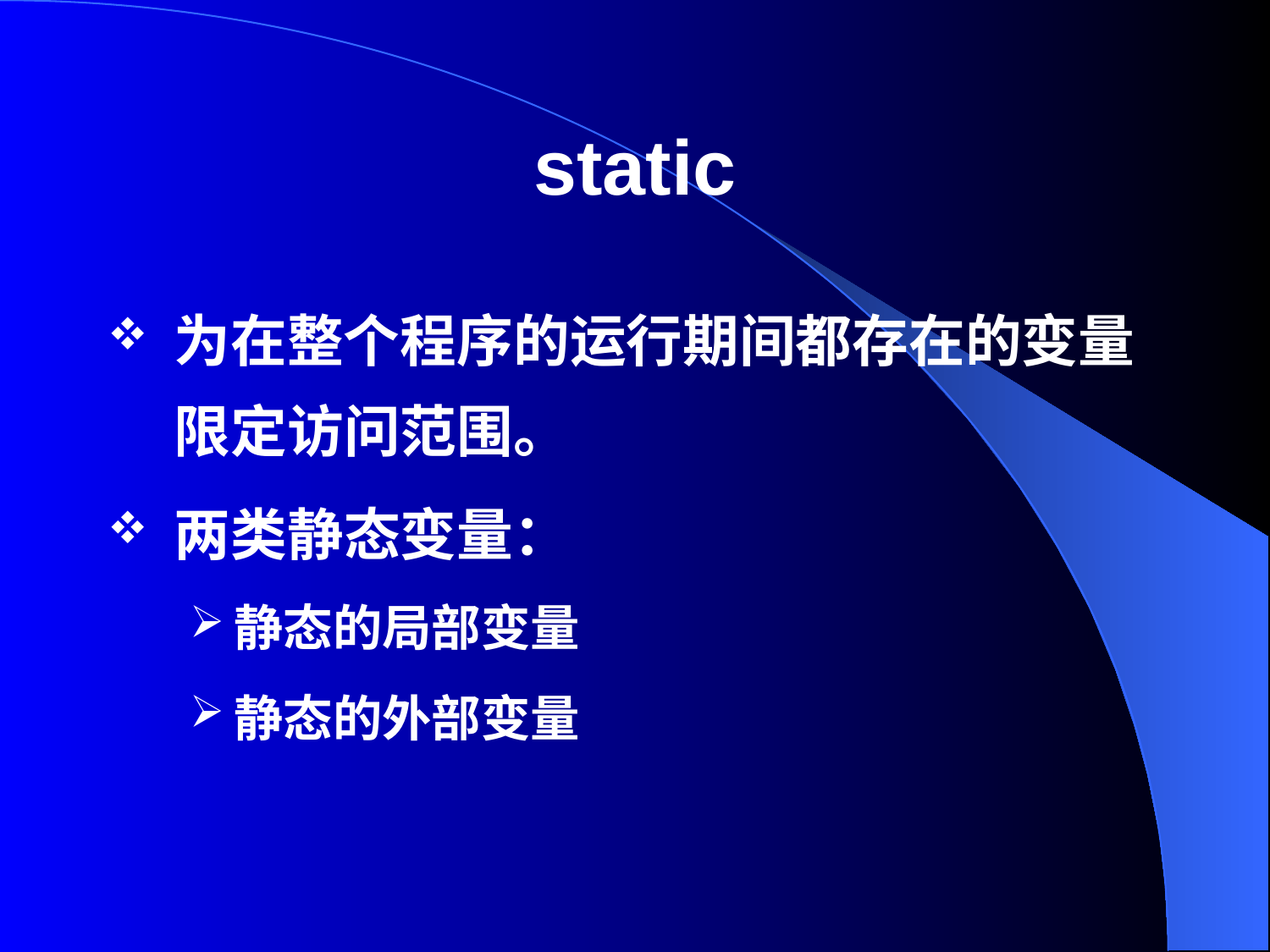

# static
为在整个程序的运行期间都存在的变量限定访问范围。
两类静态变量：
静态的局部变量
静态的外部变量